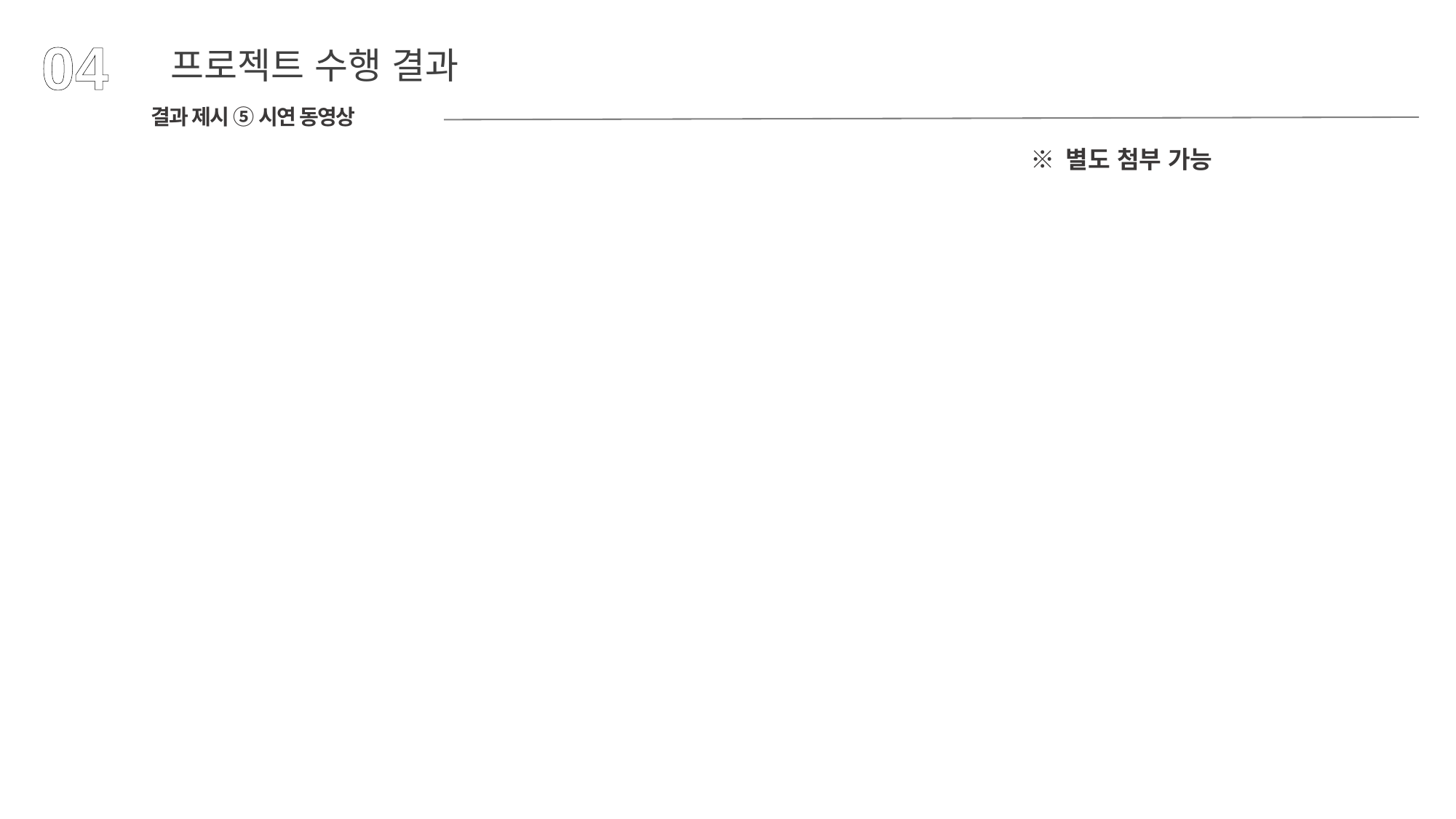

04
프로젝트 수행 결과
결과 제시 ⑤ 시연 동영상
※ 별도 첨부 가능